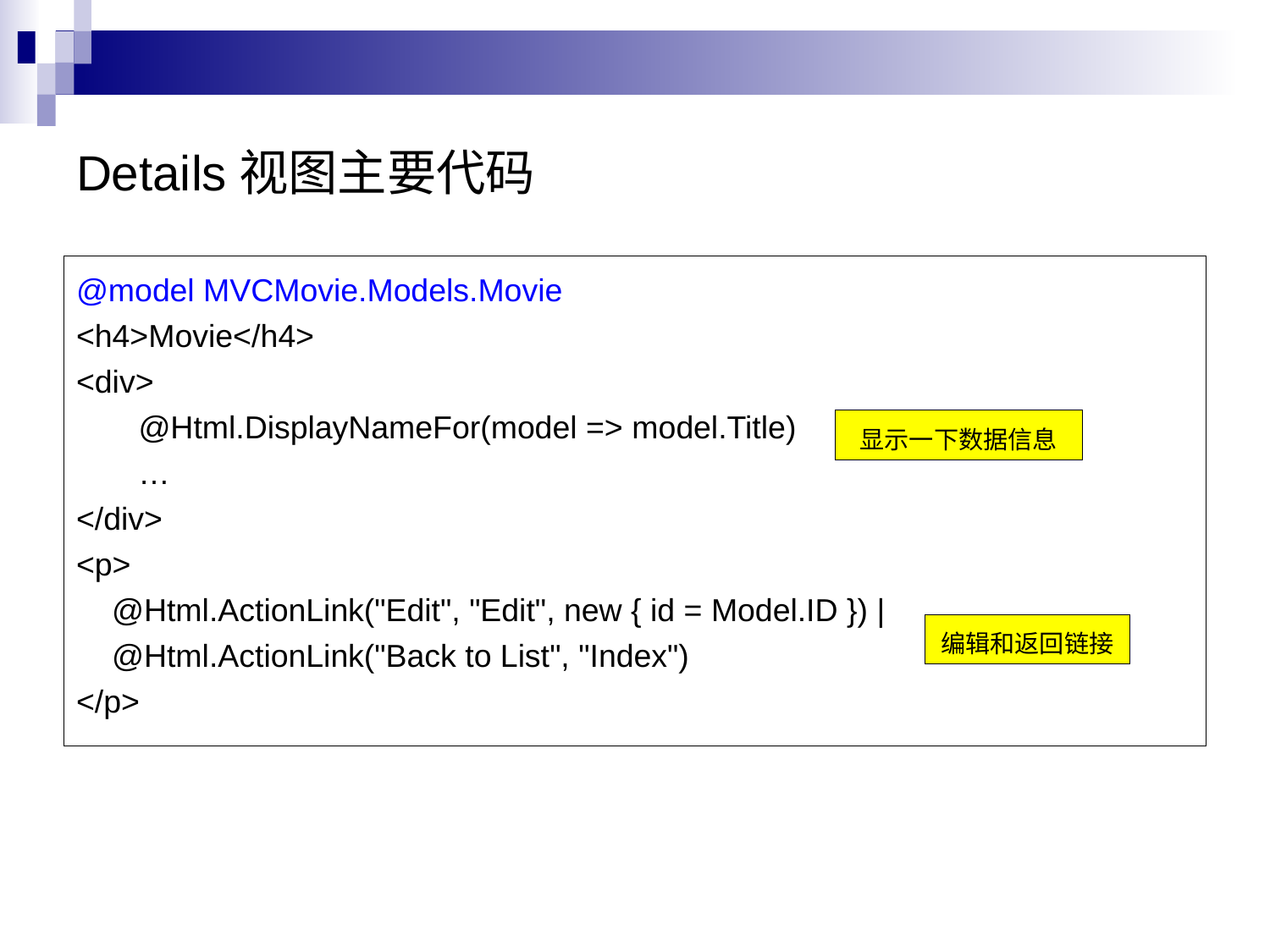

Details视图主要代码
@model MVCMovie.Models.Movie
<h4>Movie</h4>
<div>
       @Html.DisplayNameFor(model => model.Title)
       …
</div>
<p>
    @Html.ActionLink("Edit", "Edit", new { id = Model.ID }) |
    @Html.ActionLink("Back to List", "Index")
</p>
显示一下数据信息
编辑和返回链接